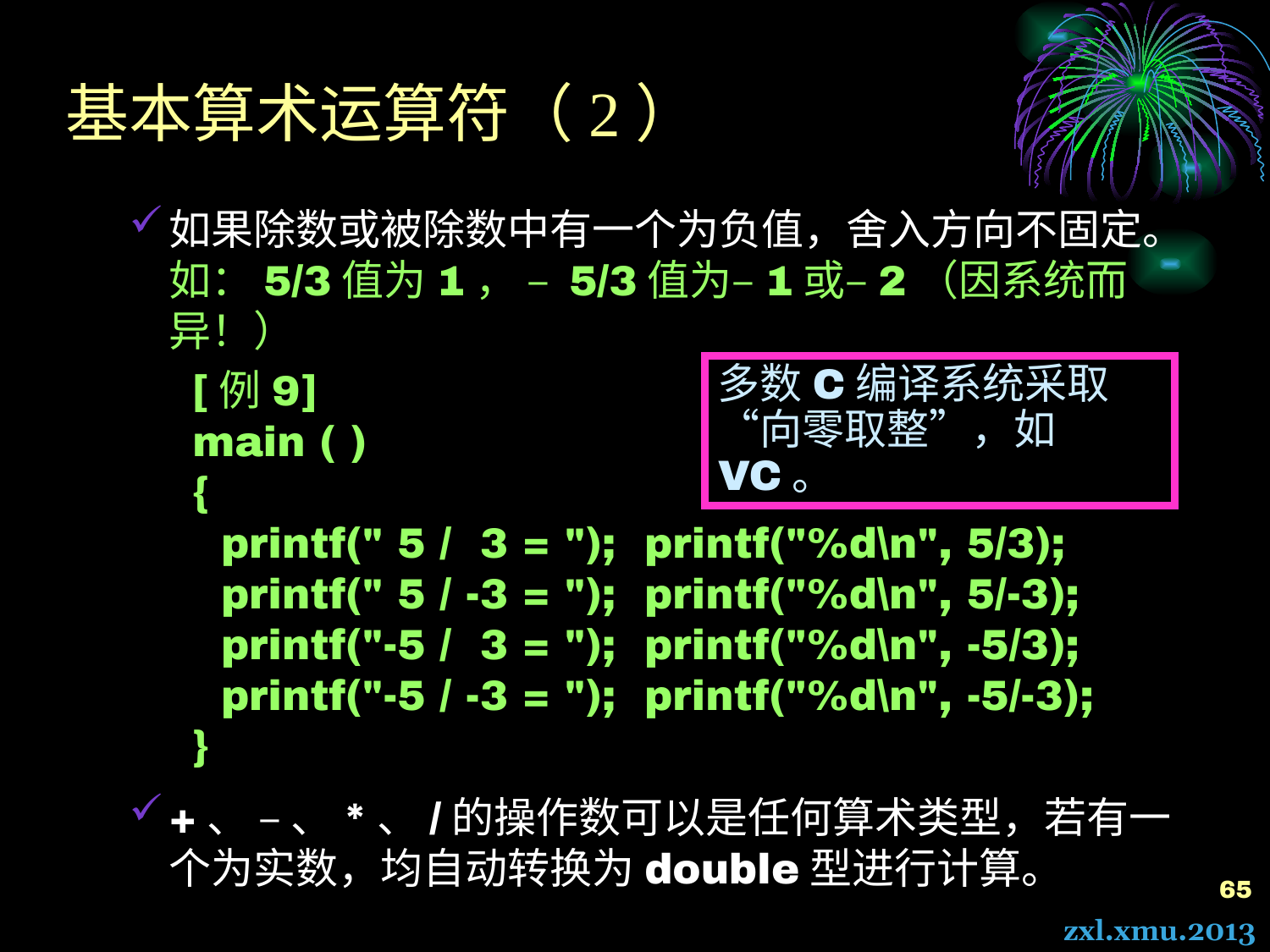

# 基本算术运算符（2）
如果除数或被除数中有一个为负值，舍入方向不固定。 如：5/3值为1， – 5/3值为–1或–2（因系统而异！）
[例9]
main ( )
{
  printf(" 5 /  3 = ");  printf("%d\n", 5/3);
  printf(" 5 / -3 = ");  printf("%d\n", 5/-3);
  printf("-5 /  3 = ");  printf("%d\n", -5/3);
  printf("-5 / -3 = ");  printf("%d\n", -5/-3);
}
+、 – 、*、/的操作数可以是任何算术类型，若有一个为实数，均自动转换为double型进行计算。
多数C编译系统采取“向零取整”，如VC。
65